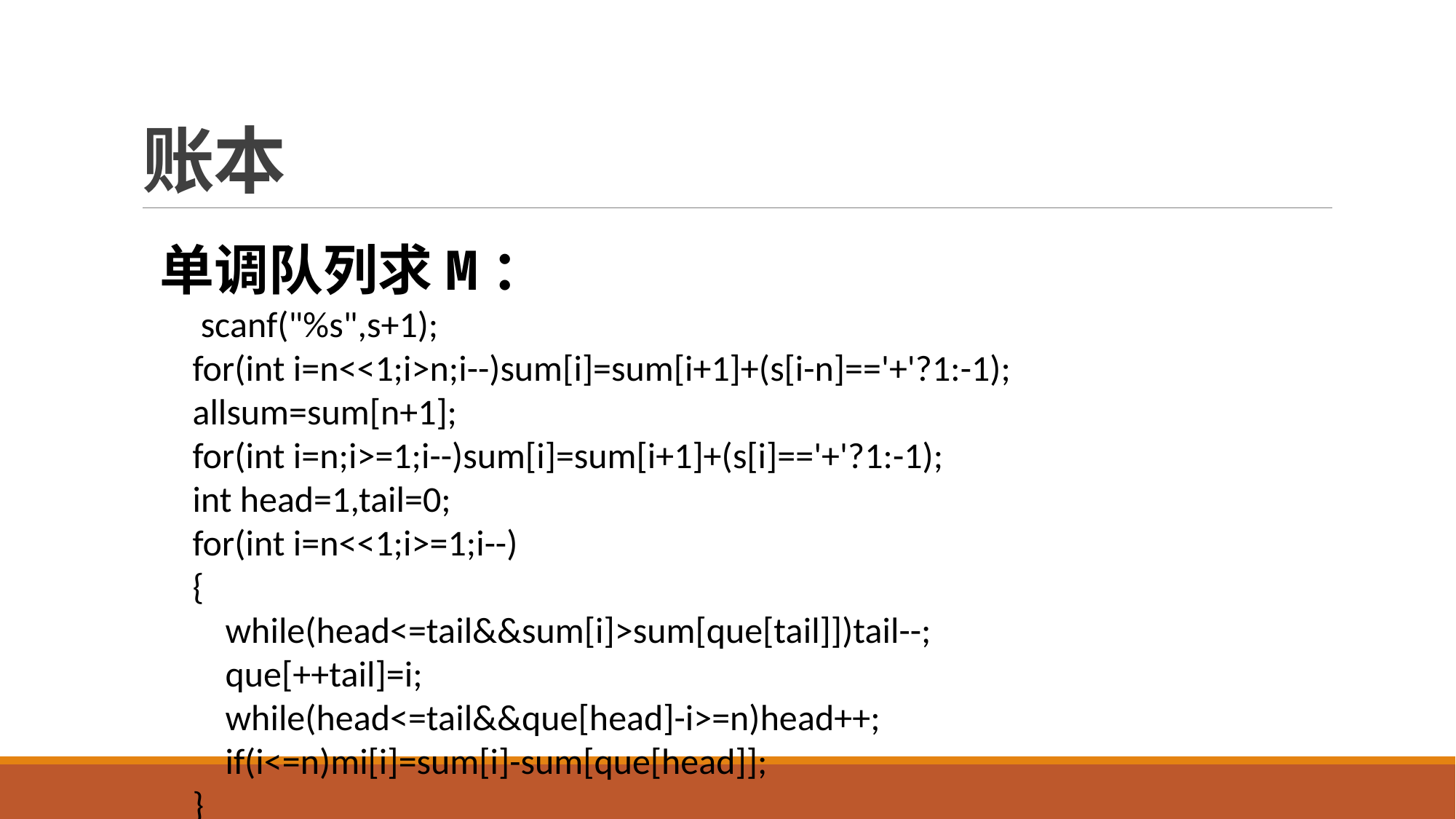

# 账本
单调队列求M：
     scanf("%s",s+1);
    for(int i=n<<1;i>n;i--)sum[i]=sum[i+1]+(s[i-n]=='+'?1:-1);
    allsum=sum[n+1];
    for(int i=n;i>=1;i--)sum[i]=sum[i+1]+(s[i]=='+'?1:-1);
    int head=1,tail=0;
    for(int i=n<<1;i>=1;i--)
    {
        while(head<=tail&&sum[i]>sum[que[tail]])tail--;
        que[++tail]=i;
        while(head<=tail&&que[head]-i>=n)head++;
        if(i<=n)mi[i]=sum[i]-sum[que[head]];
    }